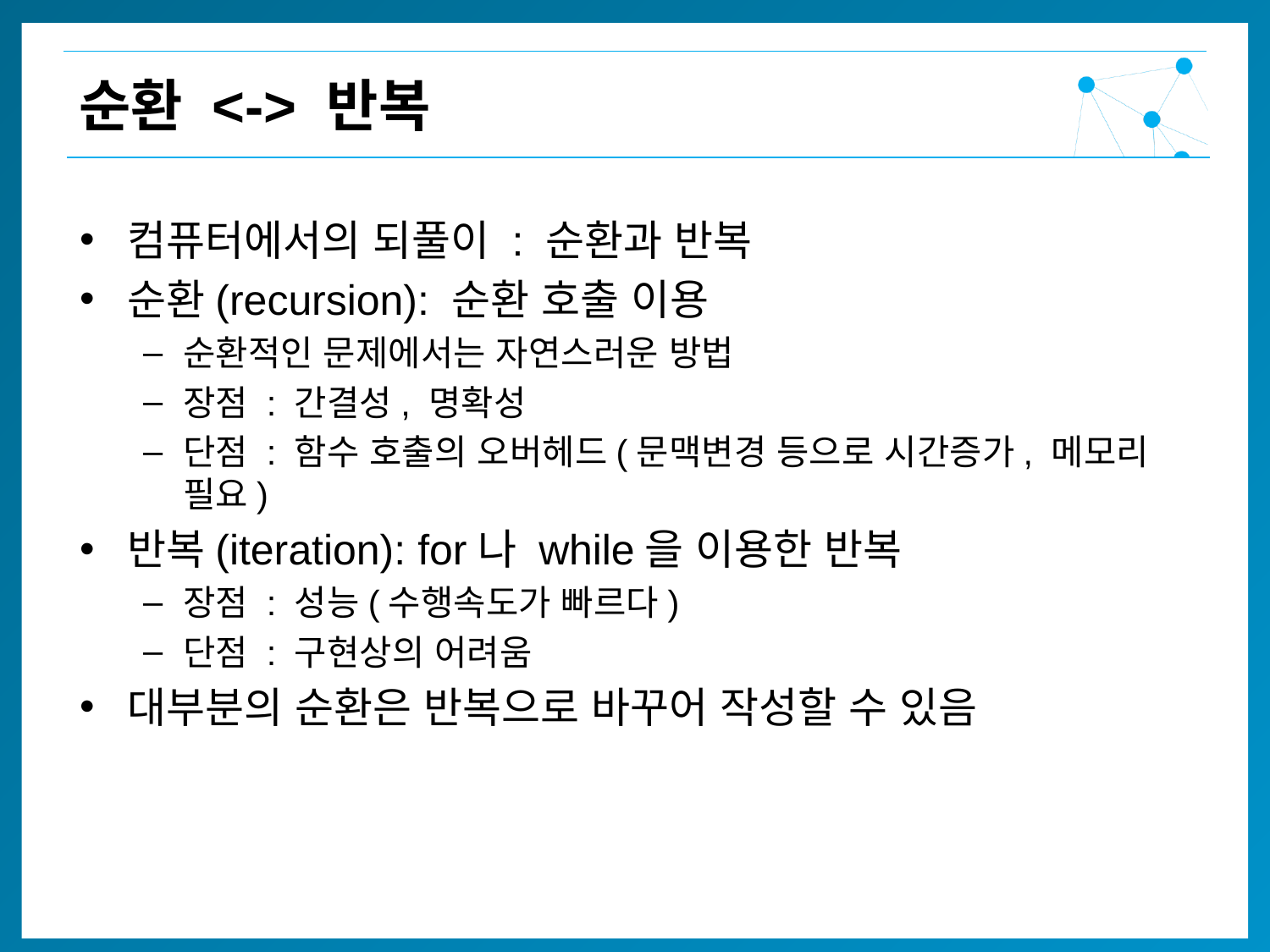

순환 <-> 반복
컴퓨터에서의 되풀이 : 순환과 반복
순환(recursion): 순환 호출 이용
순환적인 문제에서는 자연스러운 방법
장점 : 간결성, 명확성
단점 : 함수 호출의 오버헤드(문맥변경 등으로 시간증가, 메모리 필요)
반복(iteration): for나 while을 이용한 반복
장점 : 성능(수행속도가 빠르다)
단점 : 구현상의 어려움
대부분의 순환은 반복으로 바꾸어 작성할 수 있음